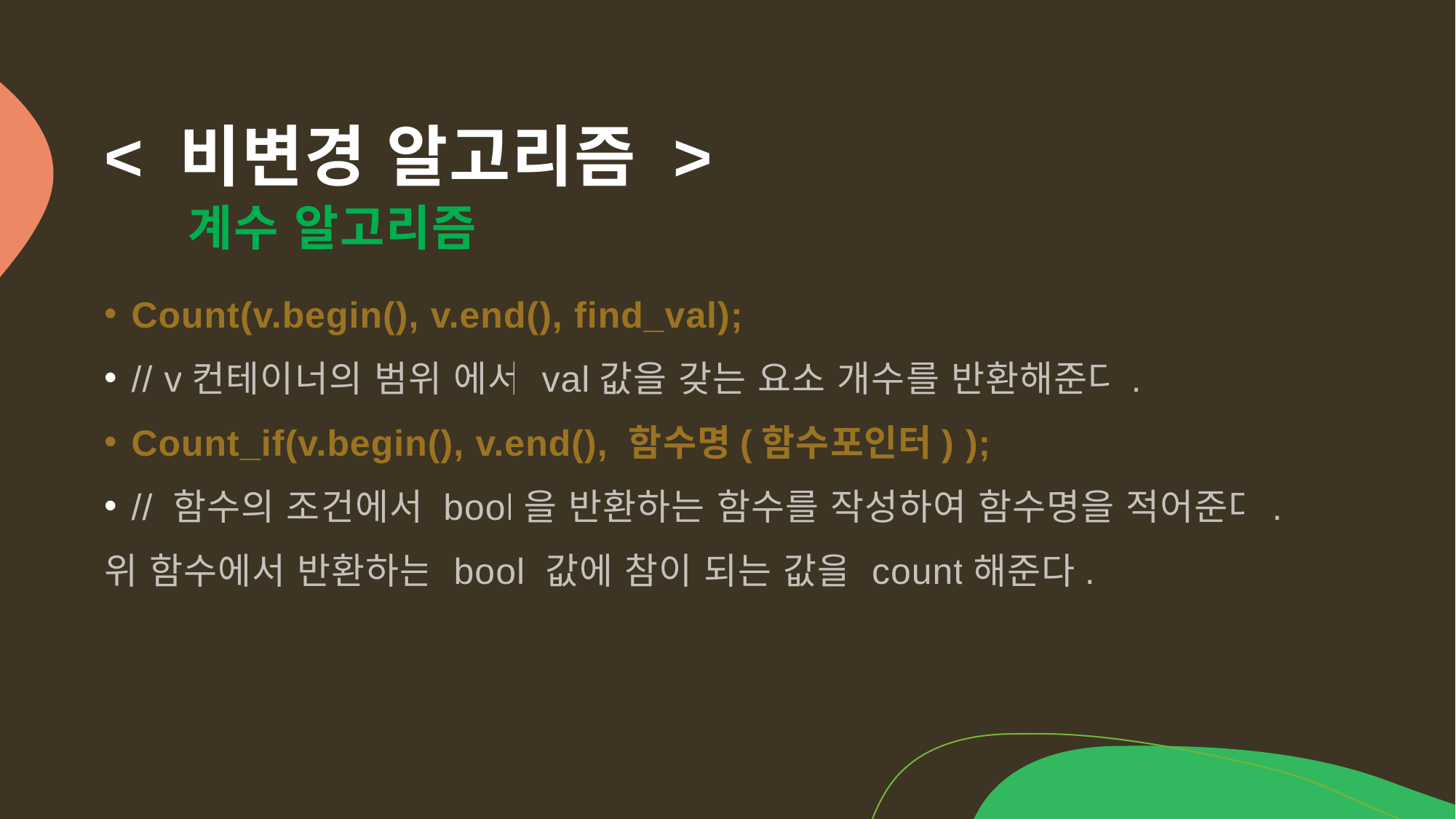

# < 비변경 알고리즘 >      계수 알고리즘
Count(v.begin(), v.end(), find_val);
// v컨테이너의 범위 에서 val값을 갖는 요소 개수를 반환해준다.
Count_if(v.begin(), v.end(), 함수명(함수포인터) );
// 함수의 조건에서 bool을 반환하는 함수를 작성하여 함수명을 적어준다.
위 함수에서 반환하는 bool 값에 참이 되는 값을 count해준다.